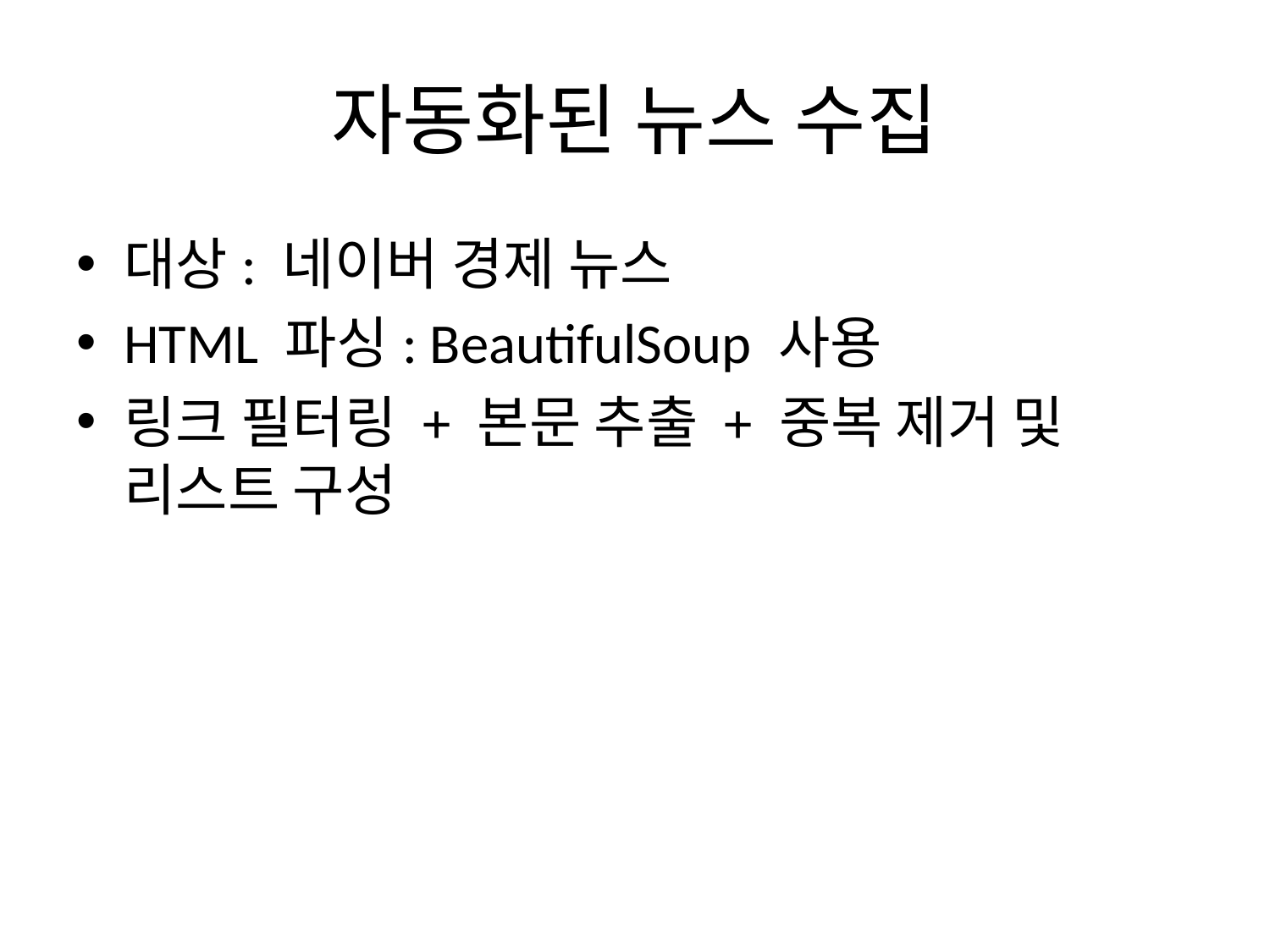

# 자동화된 뉴스 수집
대상: 네이버 경제 뉴스
HTML 파싱: BeautifulSoup 사용
링크 필터링 + 본문 추출 + 중복 제거 및 리스트 구성